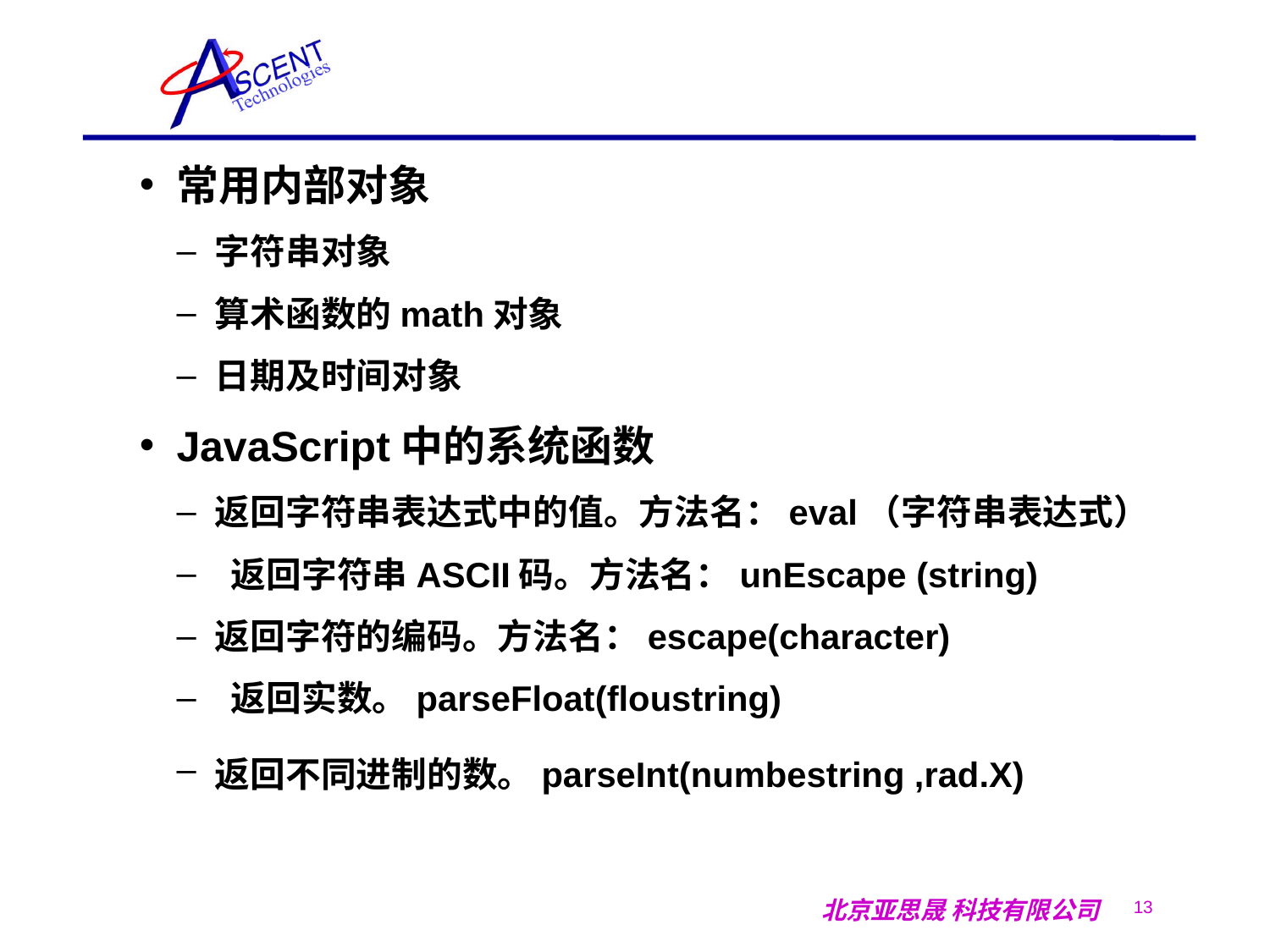

常用内部对象
字符串对象
算术函数的math对象
日期及时间对象
JavaScript中的系统函数
返回字符串表达式中的值。方法名：eval（字符串表达式）
 返回字符串ASCII码。方法名：unEscape (string)
返回字符的编码。方法名：escape(character)
 返回实数。parseFloat(floustring)
返回不同进制的数。parseInt(numbestring ,rad.X)